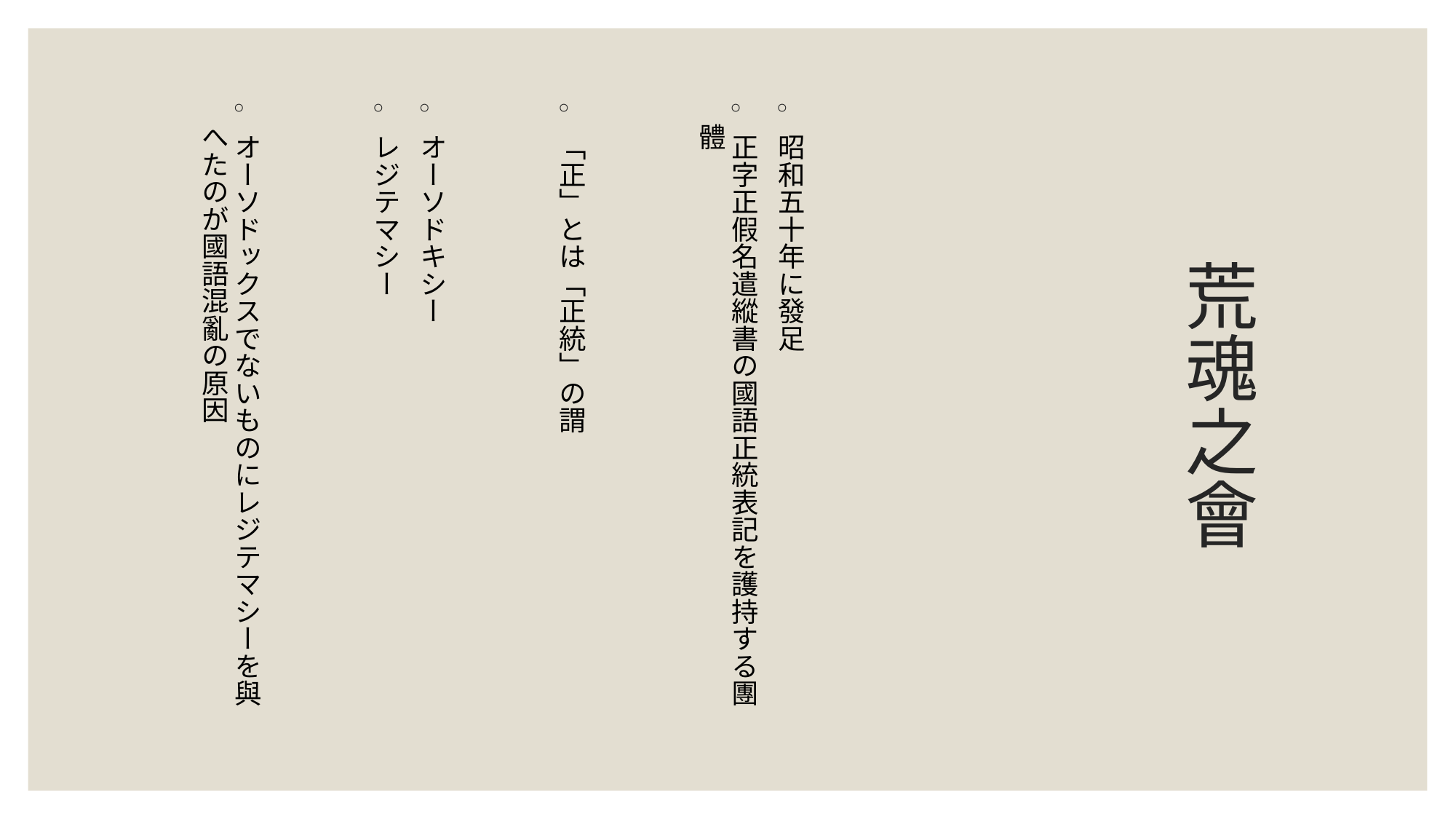

昭和五十年に發足
正字正假名遣縱書の國語正統表記を護持する團體

「正」とは「正統」の謂

オーソドキシー
レジテマシー

オーソドックスでないものにレジテマシーを與へたのが國語混亂の原因

# 荒魂之會